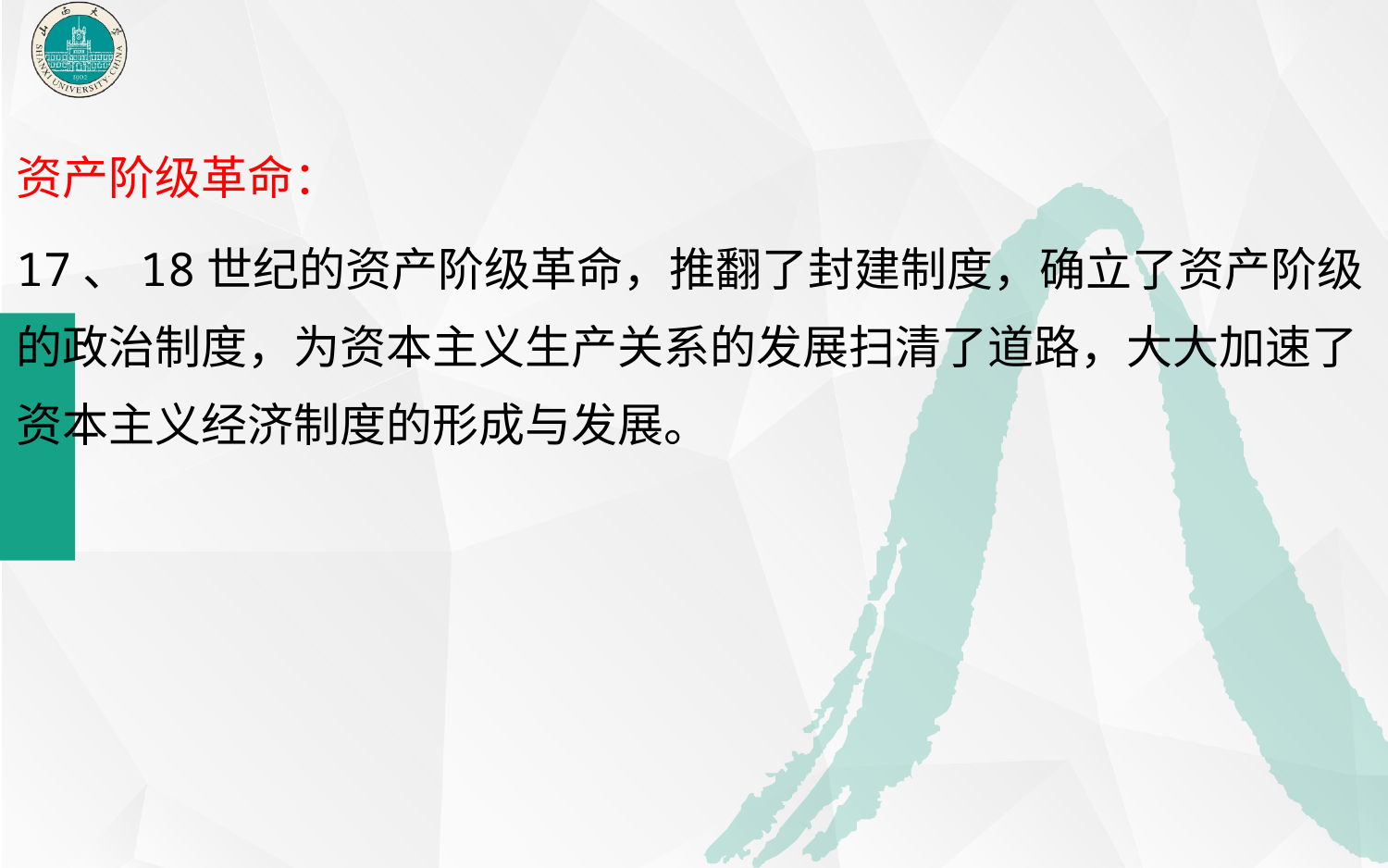

资产阶级革命：
17、18世纪的资产阶级革命，推翻了封建制度，确立了资产阶级的政治制度，为资本主义生产关系的发展扫清了道路，大大加速了资本主义经济制度的形成与发展。